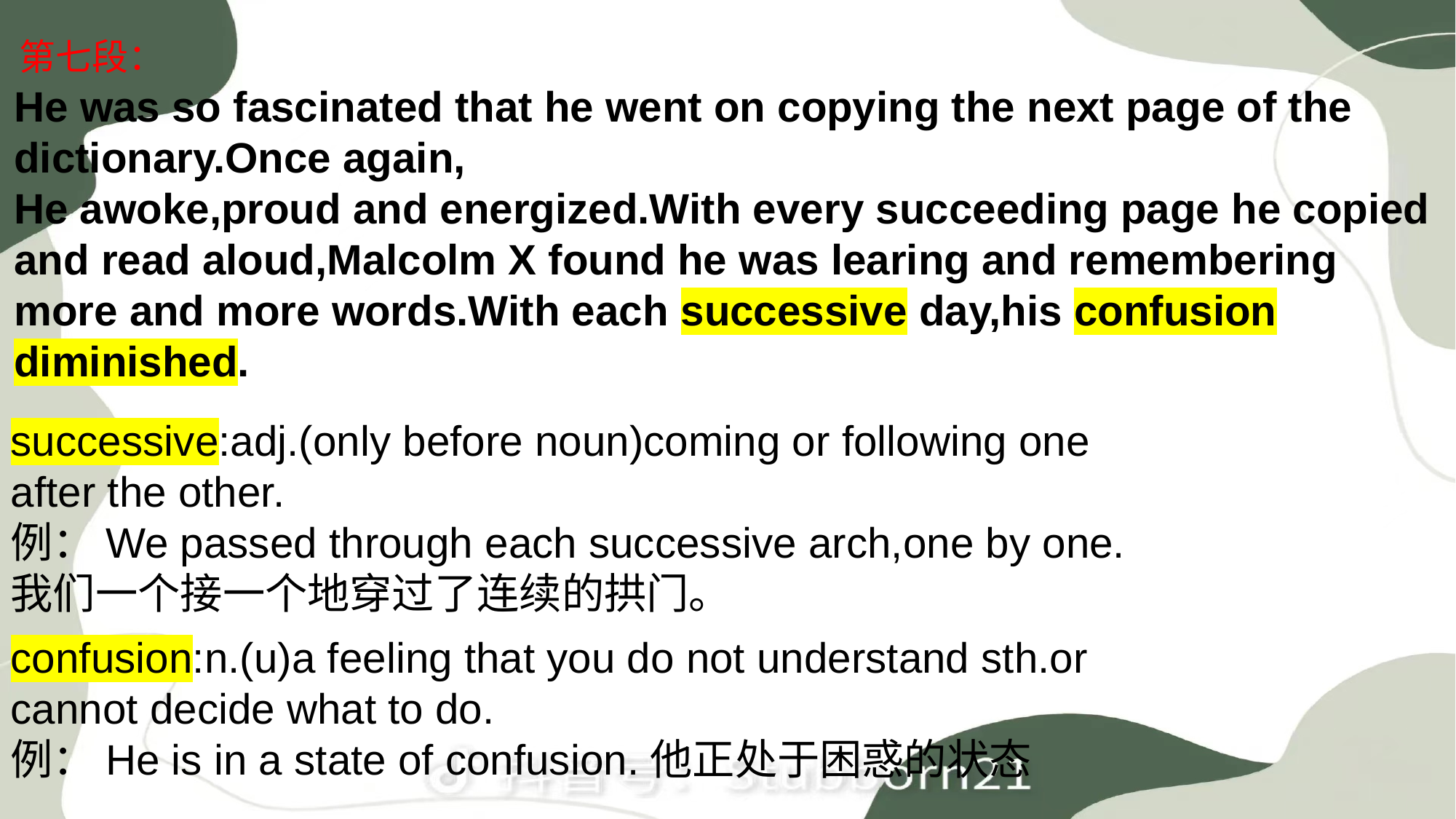

第七段：
He was so fascinated that he went on copying the next page of the dictionary.Once again,
He awoke,proud and energized.With every succeeding page he copied and read aloud,Malcolm X found he was learing and remembering more and more words.With each successive day,his confusion diminished.
successive:adj.(only before noun)coming or following one after the other.
例：We passed through each successive arch,one by one.我们一个接一个地穿过了连续的拱门。
confusion:n.(u)a feeling that you do not understand sth.or cannot decide what to do.
例：He is in a state of confusion.他正处于困惑的状态